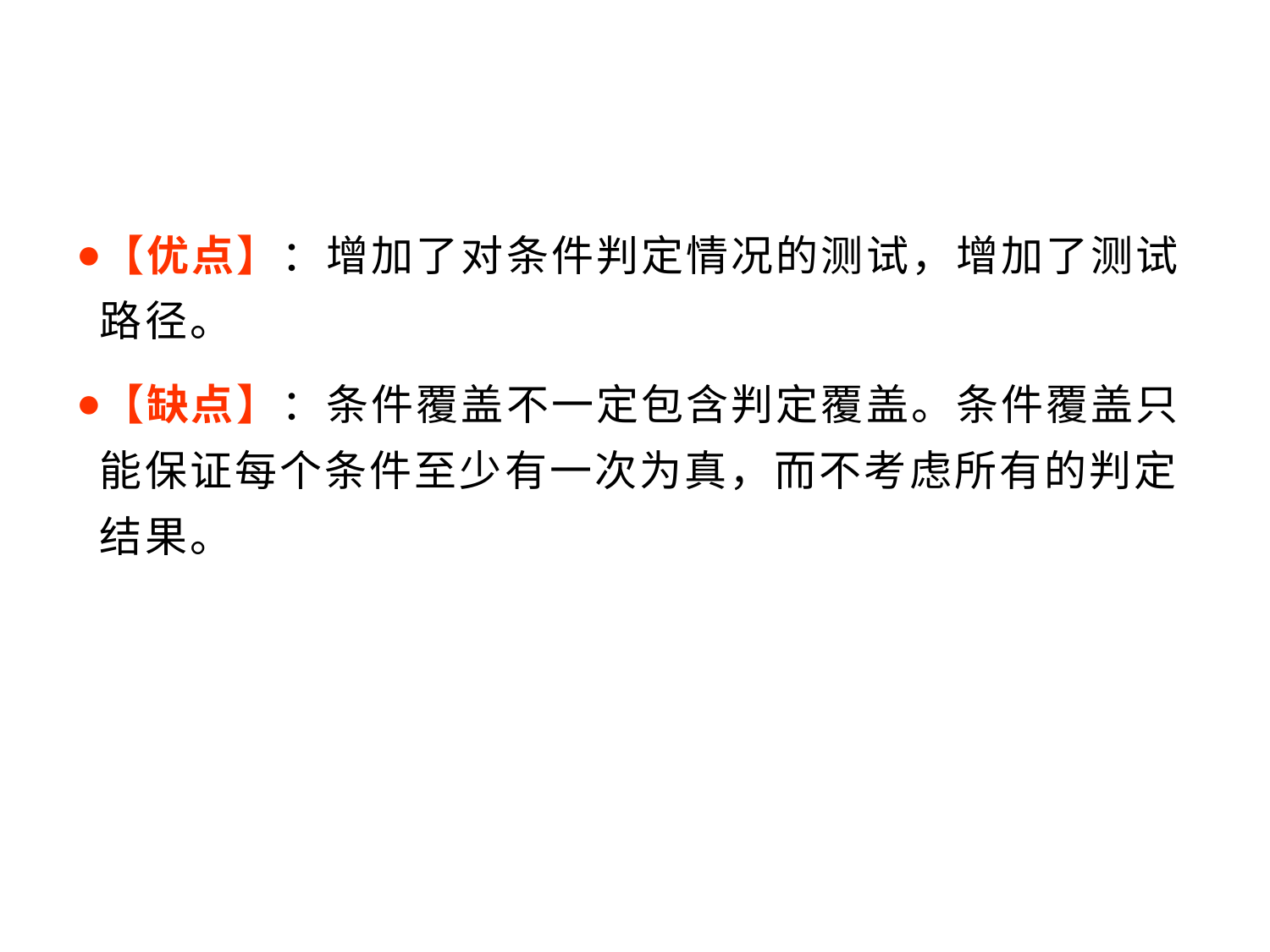

【优点】：增加了对条件判定情况的测试，增加了测试路径。
【缺点】：条件覆盖不一定包含判定覆盖。条件覆盖只能保证每个条件至少有一次为真，而不考虑所有的判定结果。